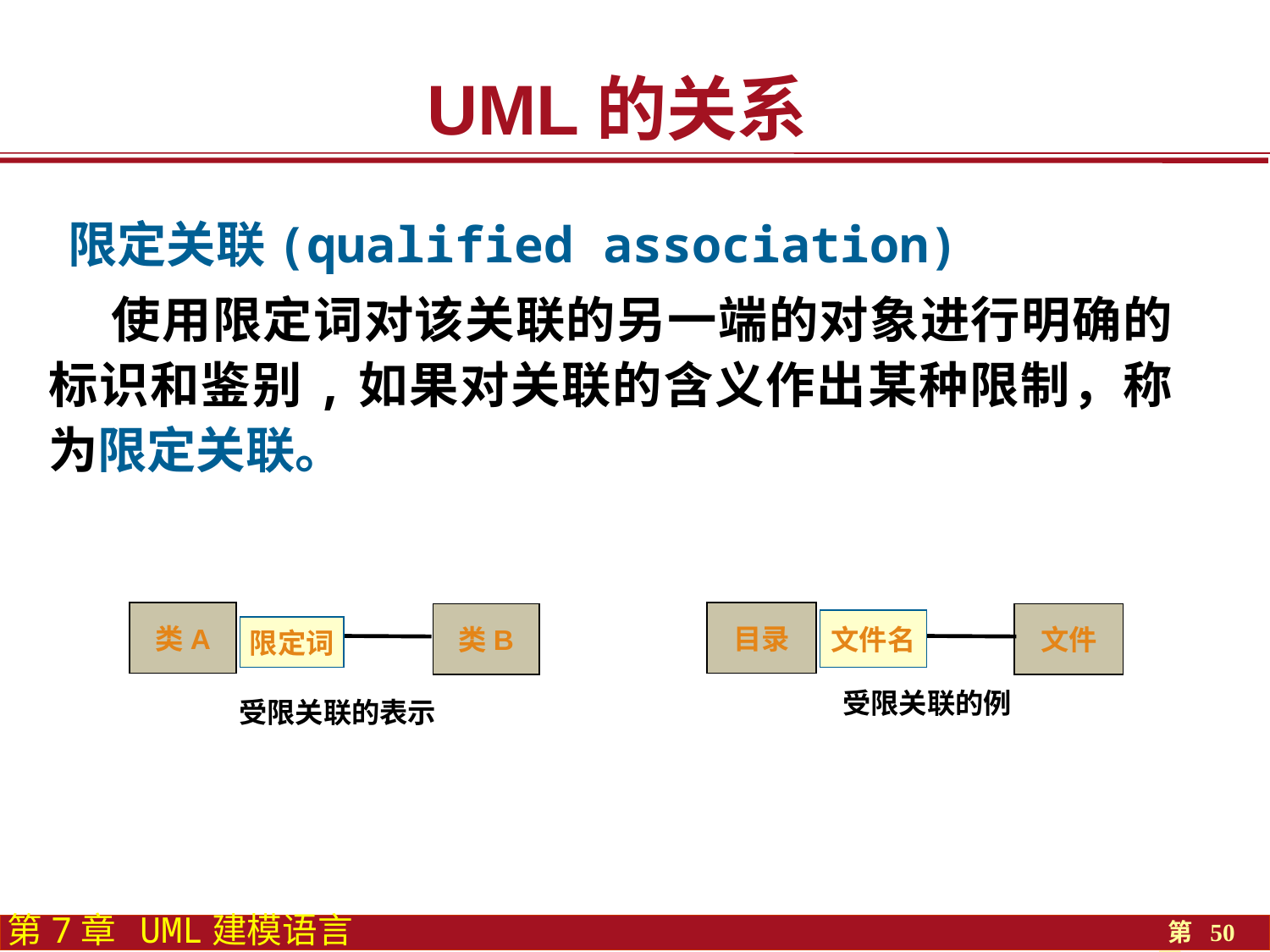

UML的关系
 限定关联(qualified association)
    使用限定词对该关联的另一端的对象进行明确的标识和鉴别,如果对关联的含义作出某种限制，称为限定关联。
类A
类B
限定词

目录
文件
文件名

受限关联的例
受限关联的表示